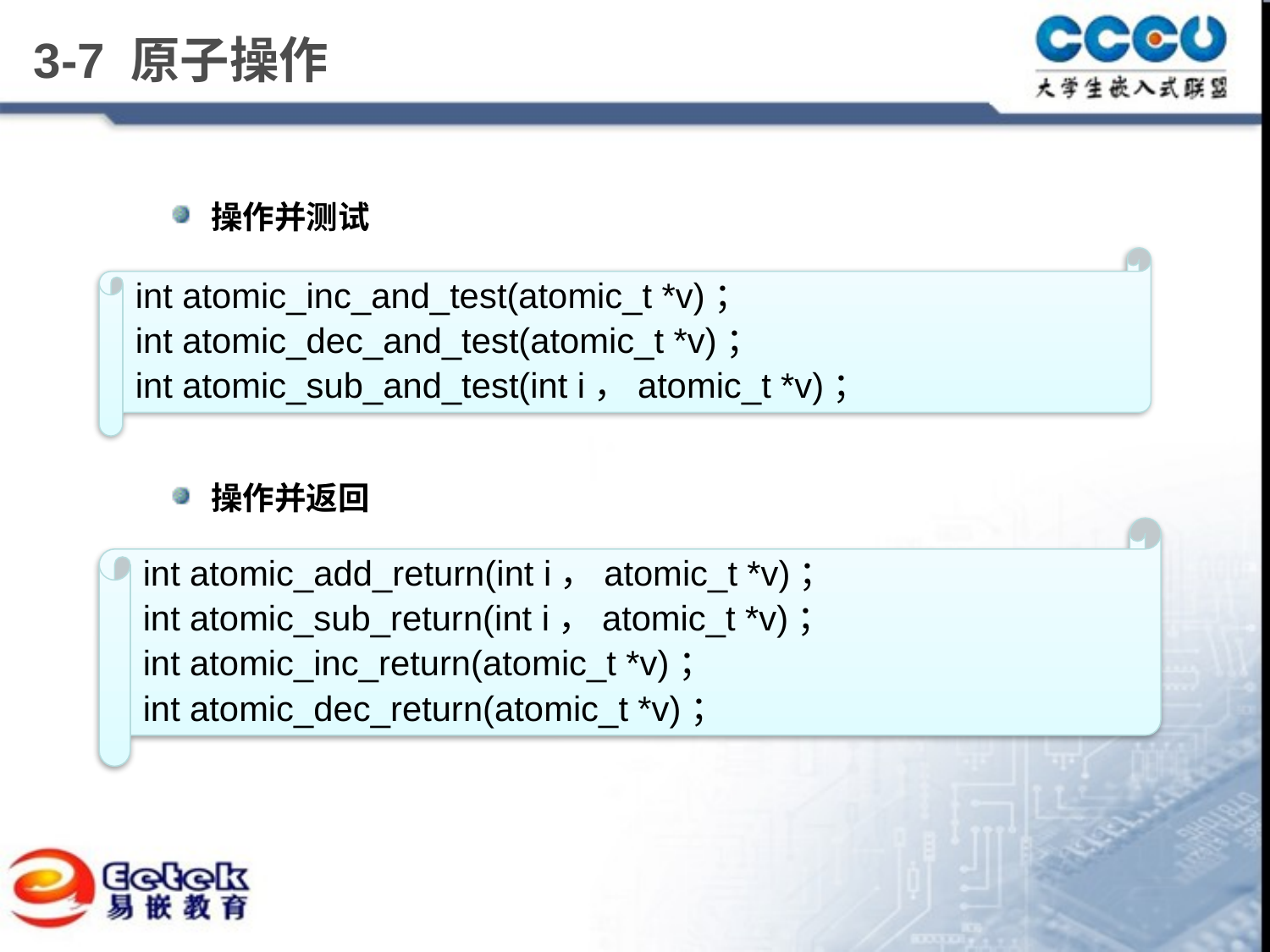

# 3-7 原子操作
操作并测试

操作并返回

int atomic_inc_and_test(atomic_t *v)；
int atomic_dec_and_test(atomic_t *v)；
int atomic_sub_and_test(int i，atomic_t *v)；
int atomic_add_return(int i，atomic_t *v)；
int atomic_sub_return(int i，atomic_t *v)；
int atomic_inc_return(atomic_t *v)；
int atomic_dec_return(atomic_t *v)；